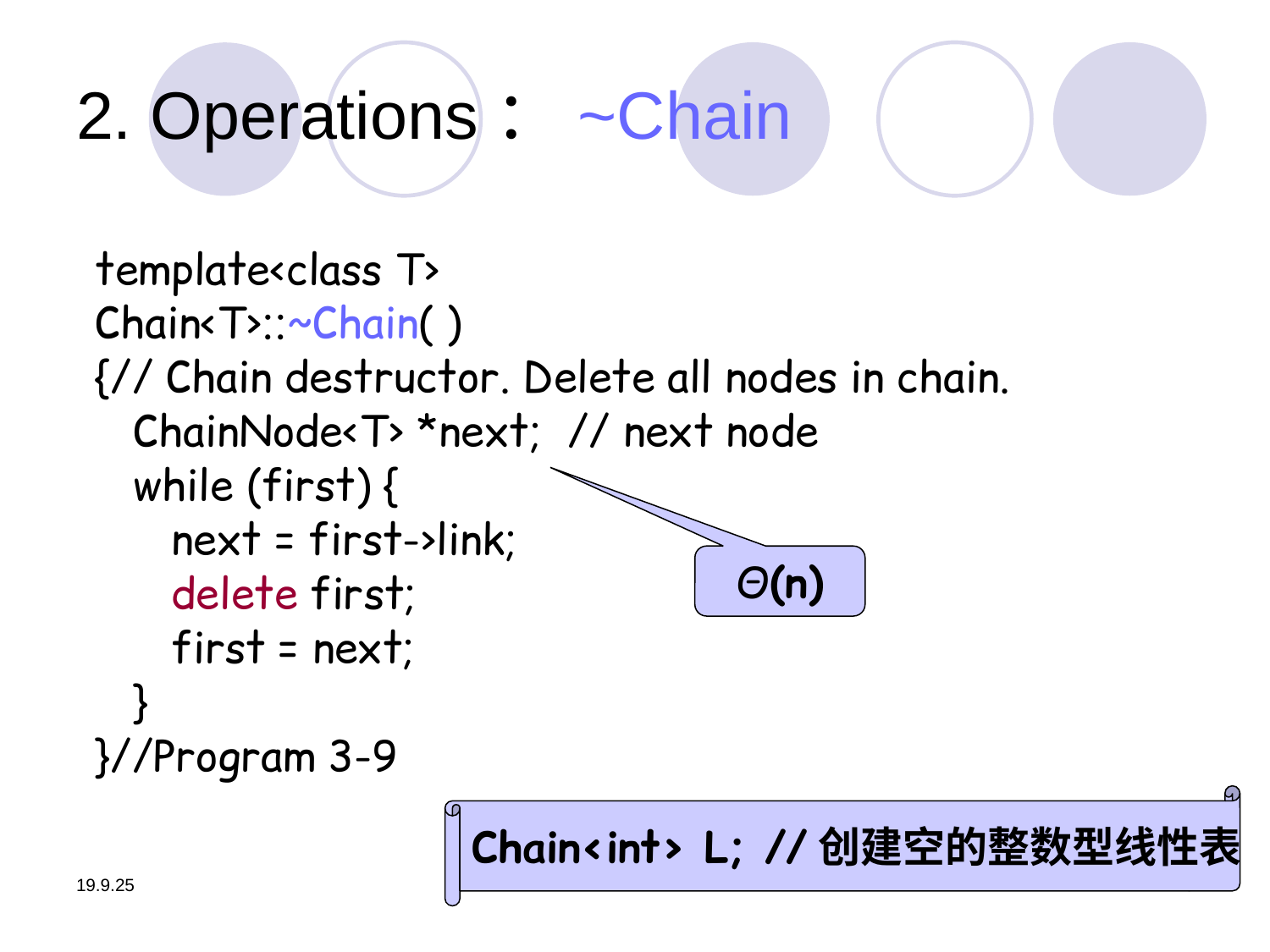

# 2. Operations：~Chain
template<class T>
Chain<T>::~Chain( )
{// Chain destructor. Delete all nodes in chain.
   ChainNode<T> *next;  // next node
   while (first) {
      next = first->link;
      delete first;
      first = next;
   }
}//Program 3-9
Θ(n)
Chain<int> L; //创建空的整数型线性表
19.9.25
26